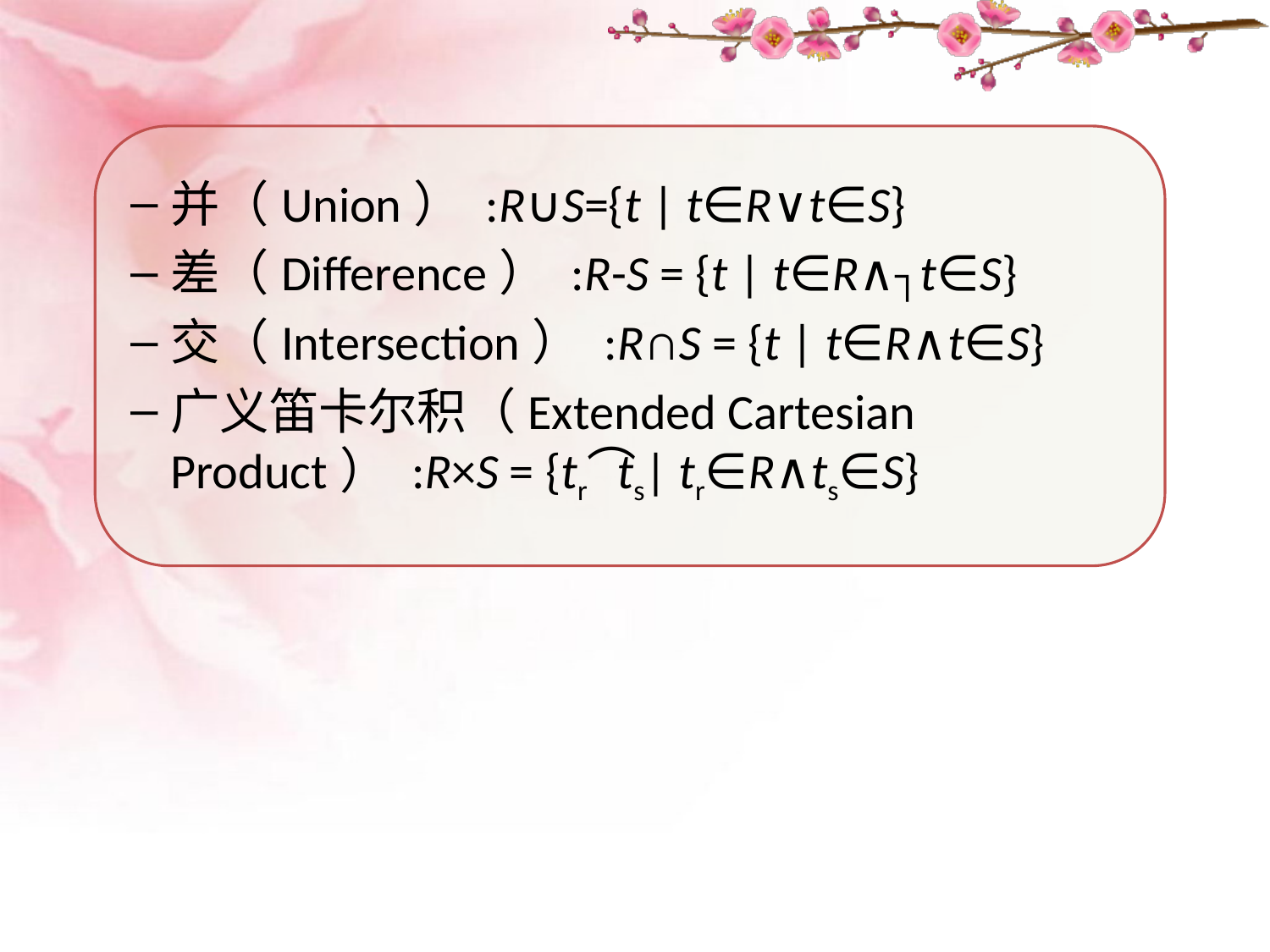

并（Union） :R∪S={t | t∈R∨t∈S}
差（Difference） :R-S = {t | t∈R∧┐t∈S}
交（Intersection） :R∩S = {t | t∈R∧t∈S}
广义笛卡尔积（Extended Cartesian Product） :R×S = {tr⌒ts| tr∈R∧ts∈S}